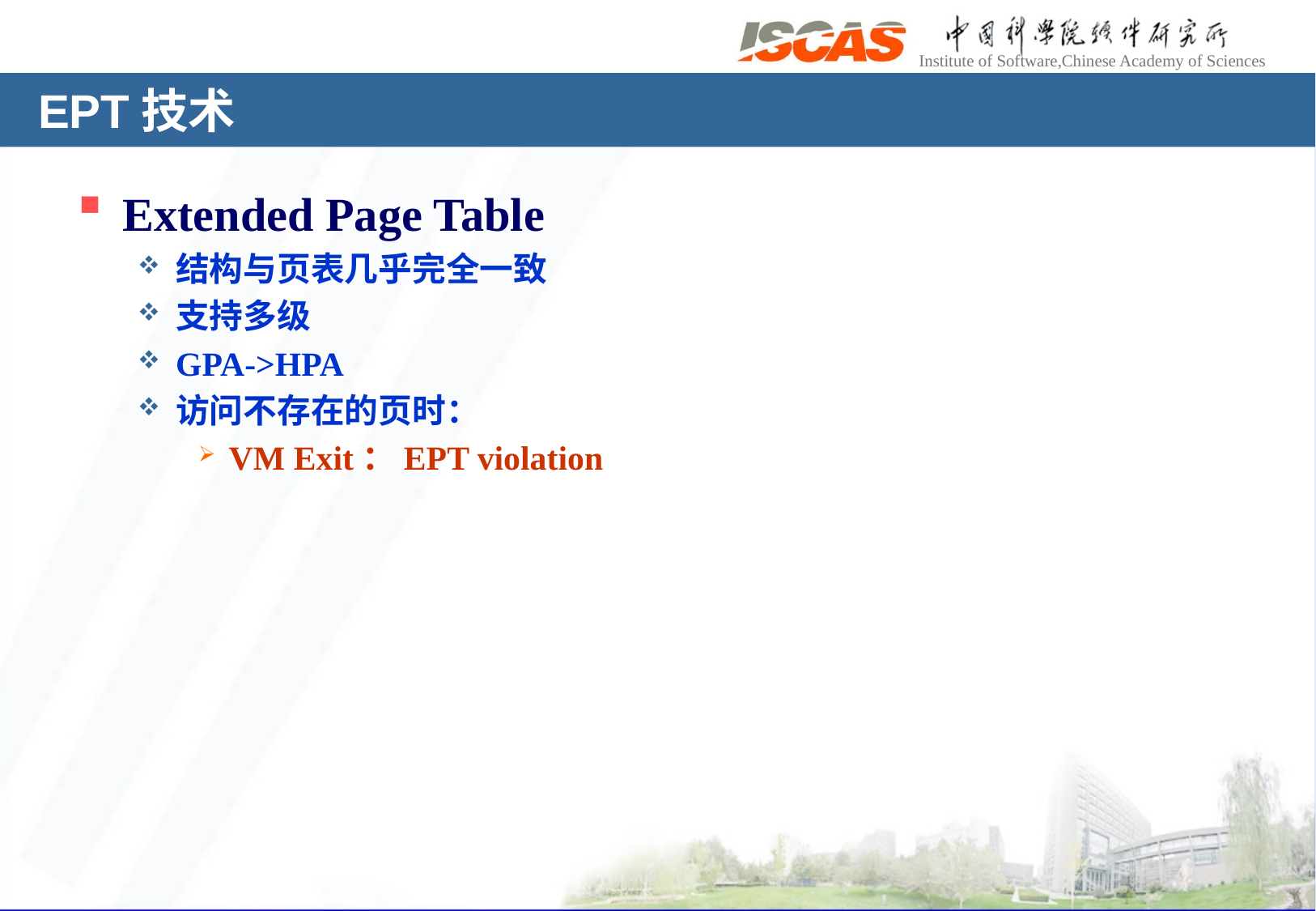

# EPT技术
Extended Page Table
结构与页表几乎完全一致
支持多级
GPA->HPA
访问不存在的页时：
VM Exit：EPT violation